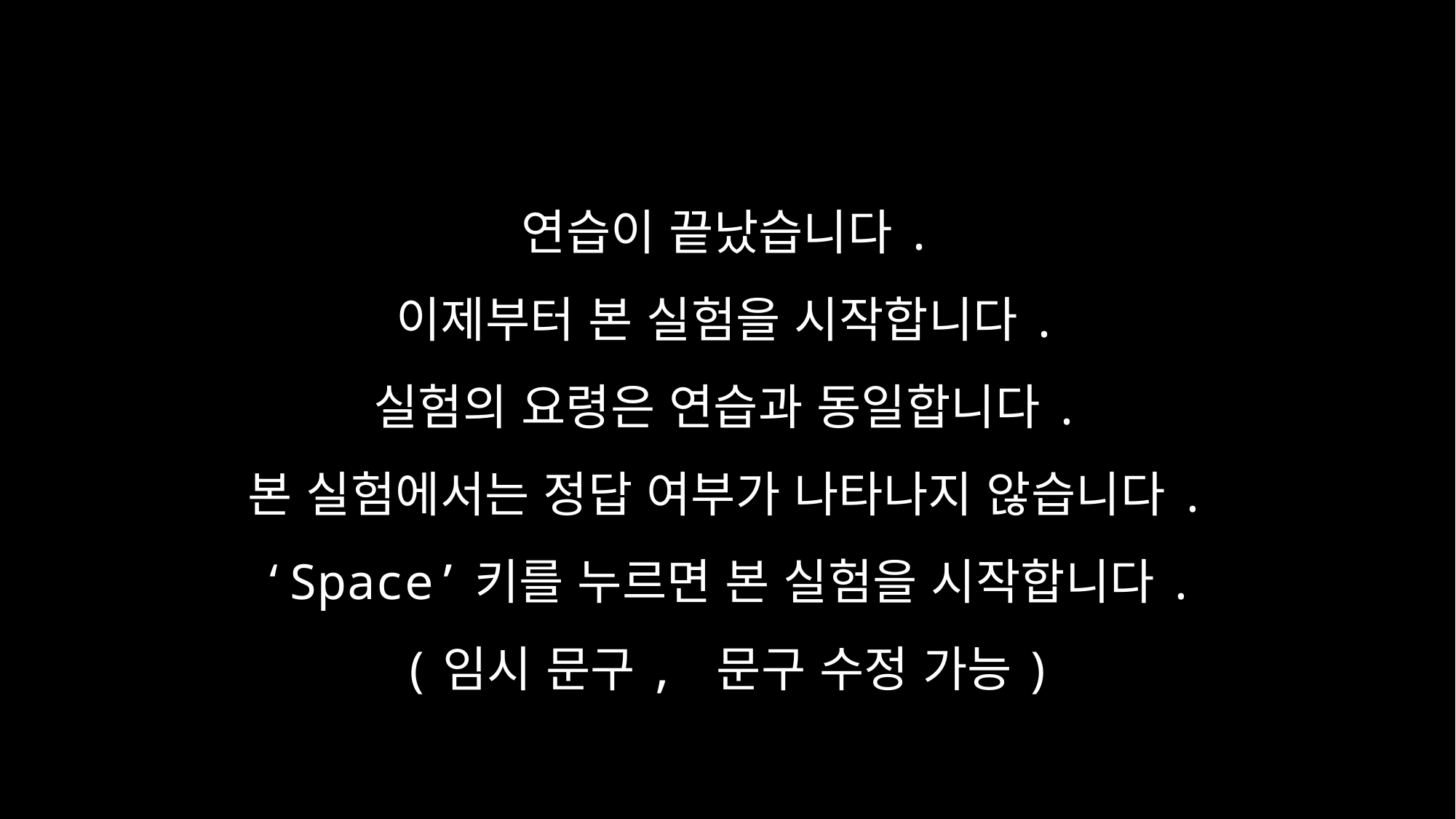

연습이 끝났습니다.
이제부터 본 실험을 시작합니다.
실험의 요령은 연습과 동일합니다.
본 실험에서는 정답 여부가 나타나지 않습니다.
‘Space’키를 누르면 본 실험을 시작합니다.
(임시 문구, 문구 수정 가능)